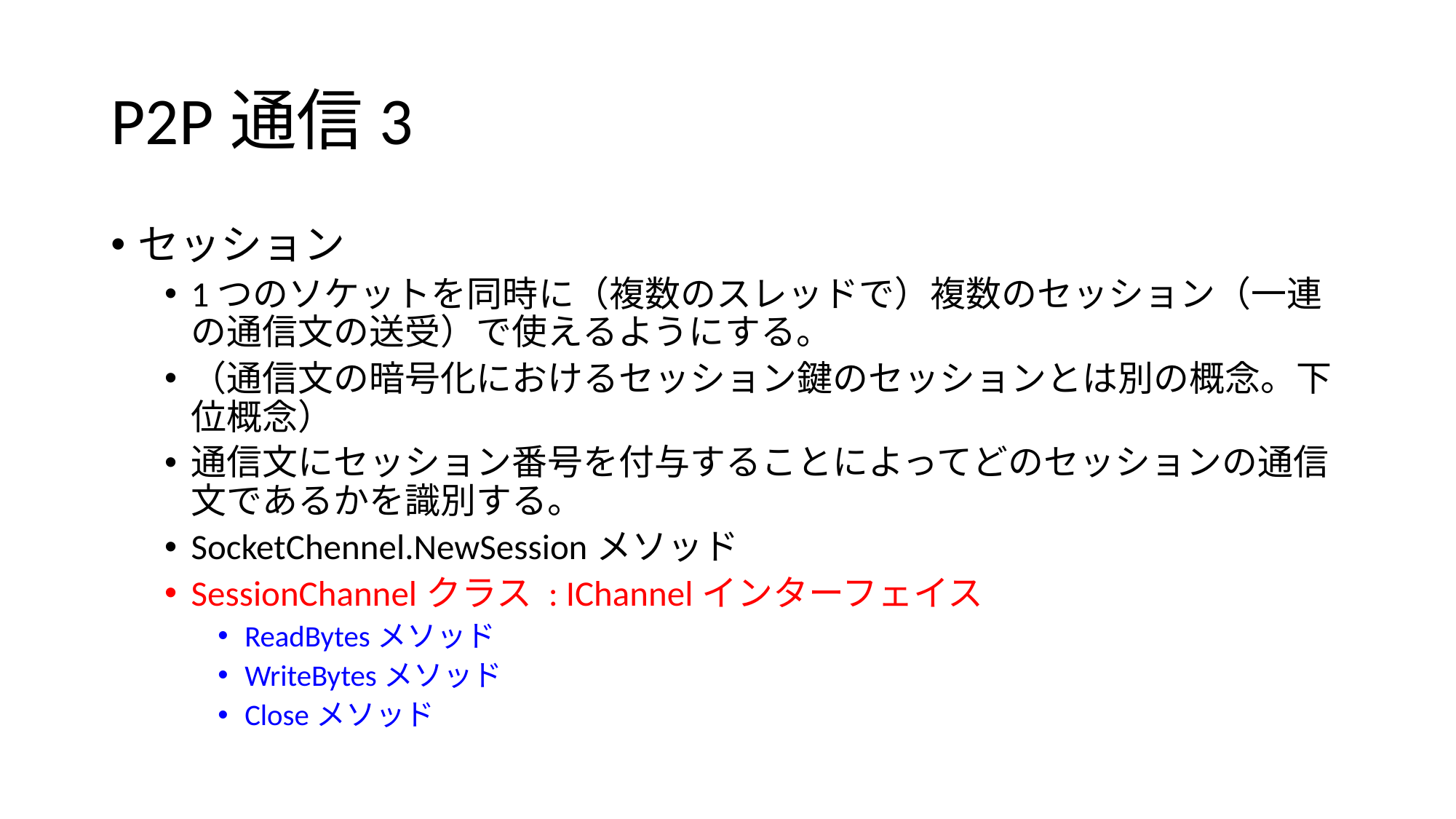

# P2P通信3
セッション
1つのソケットを同時に（複数のスレッドで）複数のセッション（一連の通信文の送受）で使えるようにする。
（通信文の暗号化におけるセッション鍵のセッションとは別の概念。下位概念）
通信文にセッション番号を付与することによってどのセッションの通信文であるかを識別する。
SocketChennel.NewSessionメソッド
SessionChannelクラス : IChannelインターフェイス
ReadBytesメソッド
WriteBytesメソッド
Closeメソッド